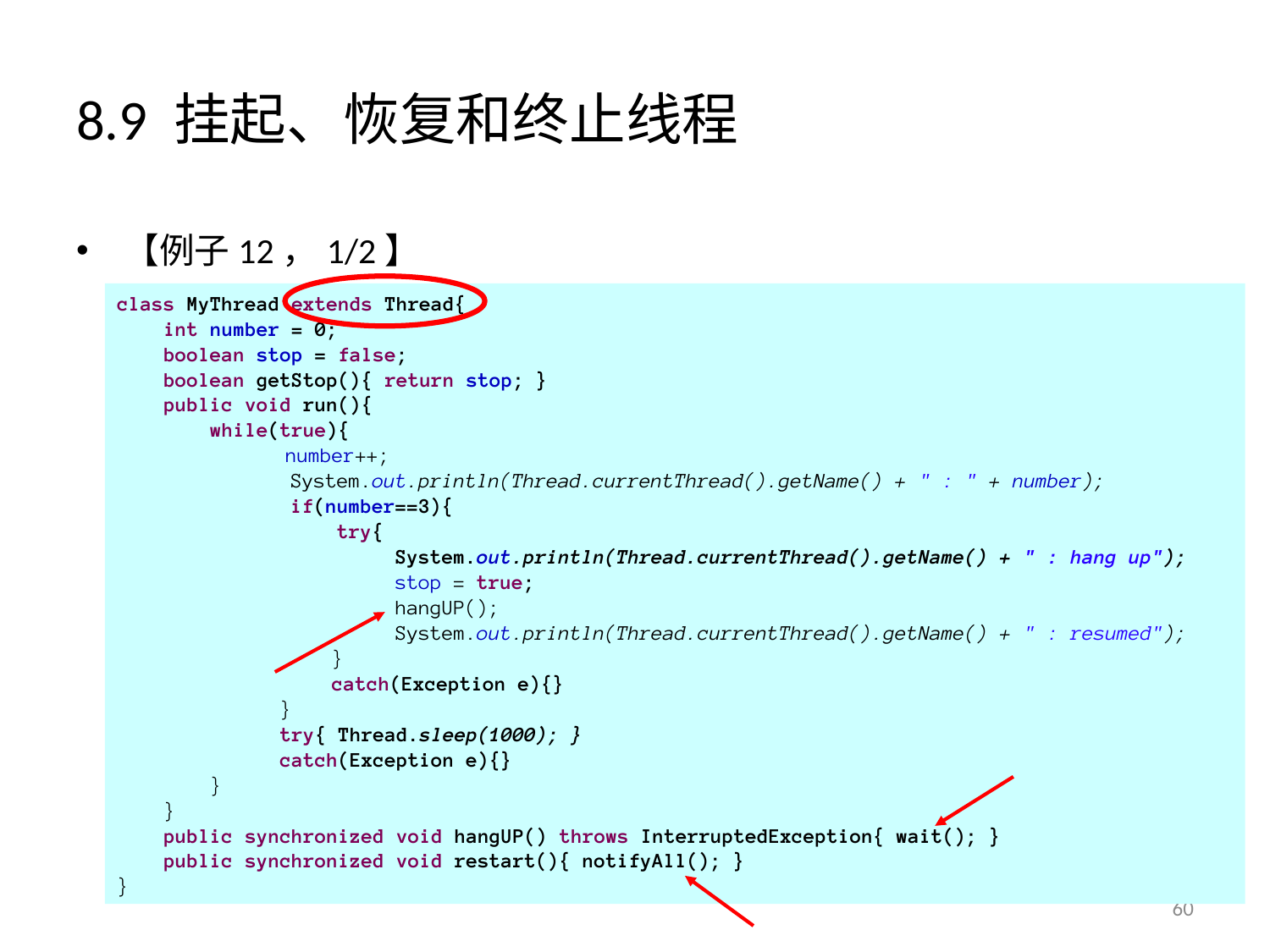

# 8.9 挂起、恢复和终止线程
【例子12，1/2】

class MyThread extends Thread{
    int number = 0;
    boolean stop = false;
    boolean getStop(){ return stop; }
    public void run(){
        while(true){
         number++;
    System.out.println(Thread.currentThread().getName() + " : " + number);
    if(number==3){
        try{
             System.out.println(Thread.currentThread().getName() + " : hang up");
             stop = true;
             hangUP();
             System.out.println(Thread.currentThread().getName() + " : resumed");
             }
             catch(Exception e){}
              }
              try{ Thread.sleep(1000); }
              catch(Exception e){}
        }
    }
    public synchronized void hangUP() throws InterruptedException{ wait(); }
    public synchronized void restart(){ notifyAll(); }
}
60